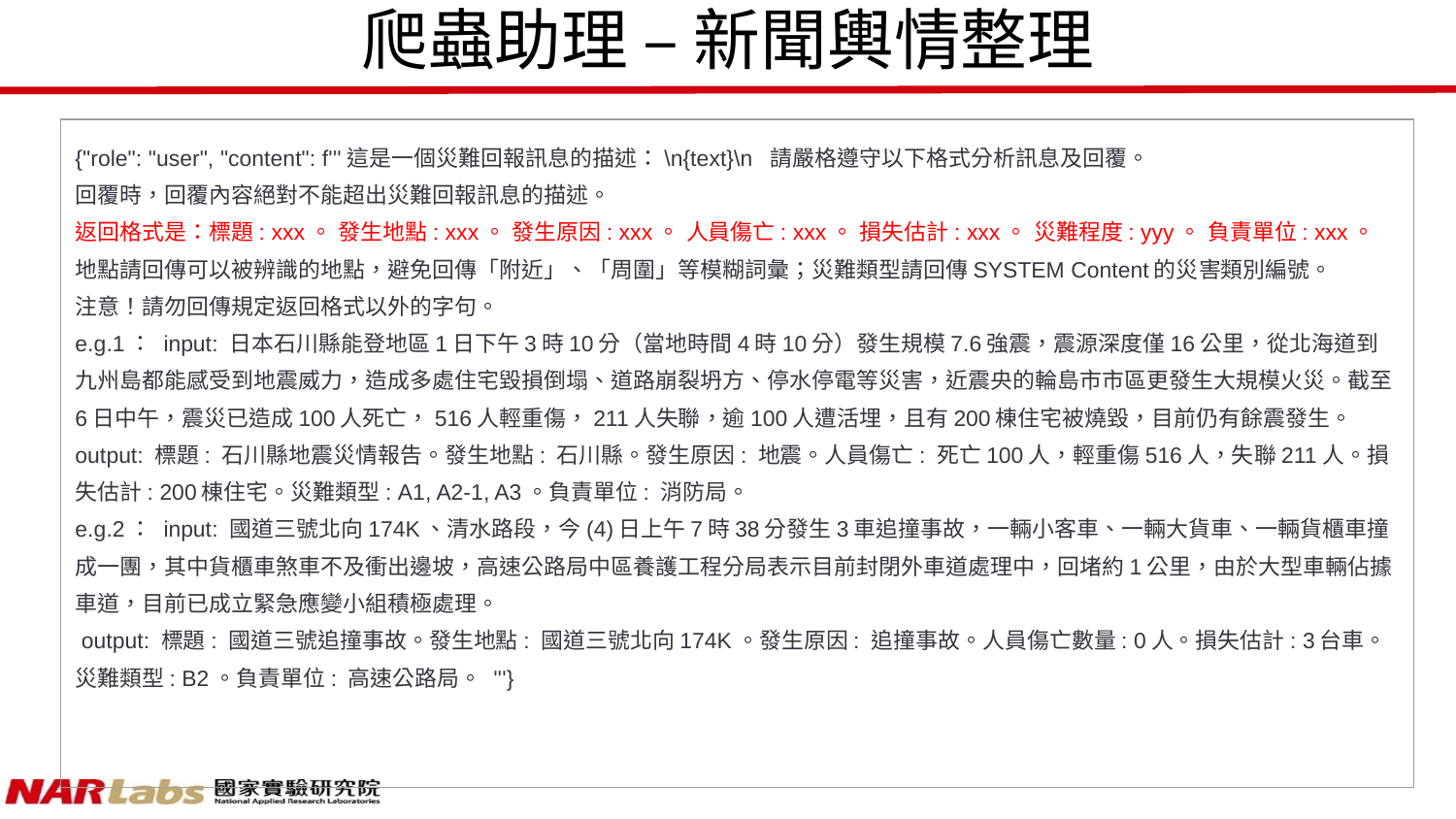

爬蟲助理 – 新聞輿情整理
| {"role": "user", "content": f'''這是一個災難回報訊息的描述：\n{text}\n 請嚴格遵守以下格式分析訊息及回覆。 回覆時，回覆內容絕對不能超出災難回報訊息的描述。 返回格式是：標題: xxx。 發生地點: xxx。 發生原因: xxx。 人員傷亡: xxx。 損失估計: xxx。 災難程度: yyy。 負責單位: xxx。 地點請回傳可以被辨識的地點，避免回傳「附近」、「周圍」等模糊詞彙；災難類型請回傳SYSTEM Content的災害類別編號。 注意！請勿回傳規定返回格式以外的字句。 e.g.1： input: 日本石川縣能登地區1日下午3時10分（當地時間4時10分）發生規模7.6強震，震源深度僅16公里，從北海道到九州島都能感受到地震威力，造成多處住宅毀損倒塌、道路崩裂坍方、停水停電等災害，近震央的輪島市市區更發生大規模火災。截至6日中午，震災已造成100人死亡，516人輕重傷，211人失聯，逾100人遭活埋，且有200棟住宅被燒毀，目前仍有餘震發生。 output: 標題: 石川縣地震災情報告。發生地點: 石川縣。發生原因: 地震。人員傷亡: 死亡100人，輕重傷516人，失聯211人。損失估計: 200棟住宅。災難類型: A1, A2-1, A3。負責單位: 消防局。 e.g.2： input: 國道三號北向174K、清水路段，今(4)日上午7時38分發生3車追撞事故，一輛小客車、一輛大貨車、一輛貨櫃車撞成一團，其中貨櫃車煞車不及衝出邊坡，高速公路局中區養護工程分局表示目前封閉外車道處理中，回堵約1公里，由於大型車輛佔據車道，目前已成立緊急應變小組積極處理。 output: 標題: 國道三號追撞事故。發生地點: 國道三號北向174K。發生原因: 追撞事故。人員傷亡數量: 0人。損失估計: 3台車。災難類型: B2。負責單位: 高速公路局。 '''} |
| --- |